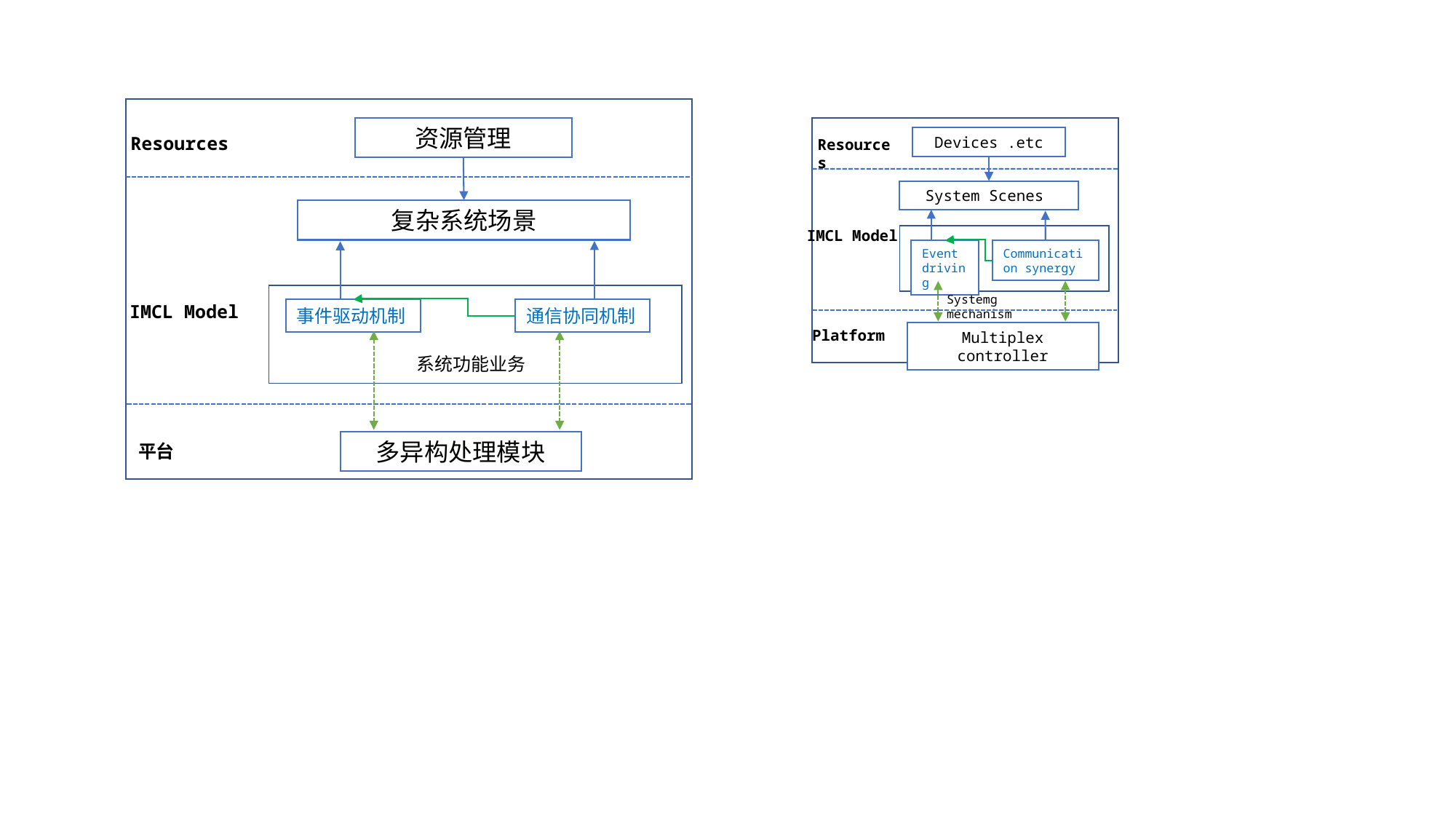

资源管理

Resources
Devices .etc
Resources
System Scenes
复杂系统场景
IMCL Model

Event
driving
Communication synergy

Systemg mechanism
IMCL Model
通信协同机制
事件驱动机制
Platform
Multiplex controller
系统功能业务
多异构处理模块
平台